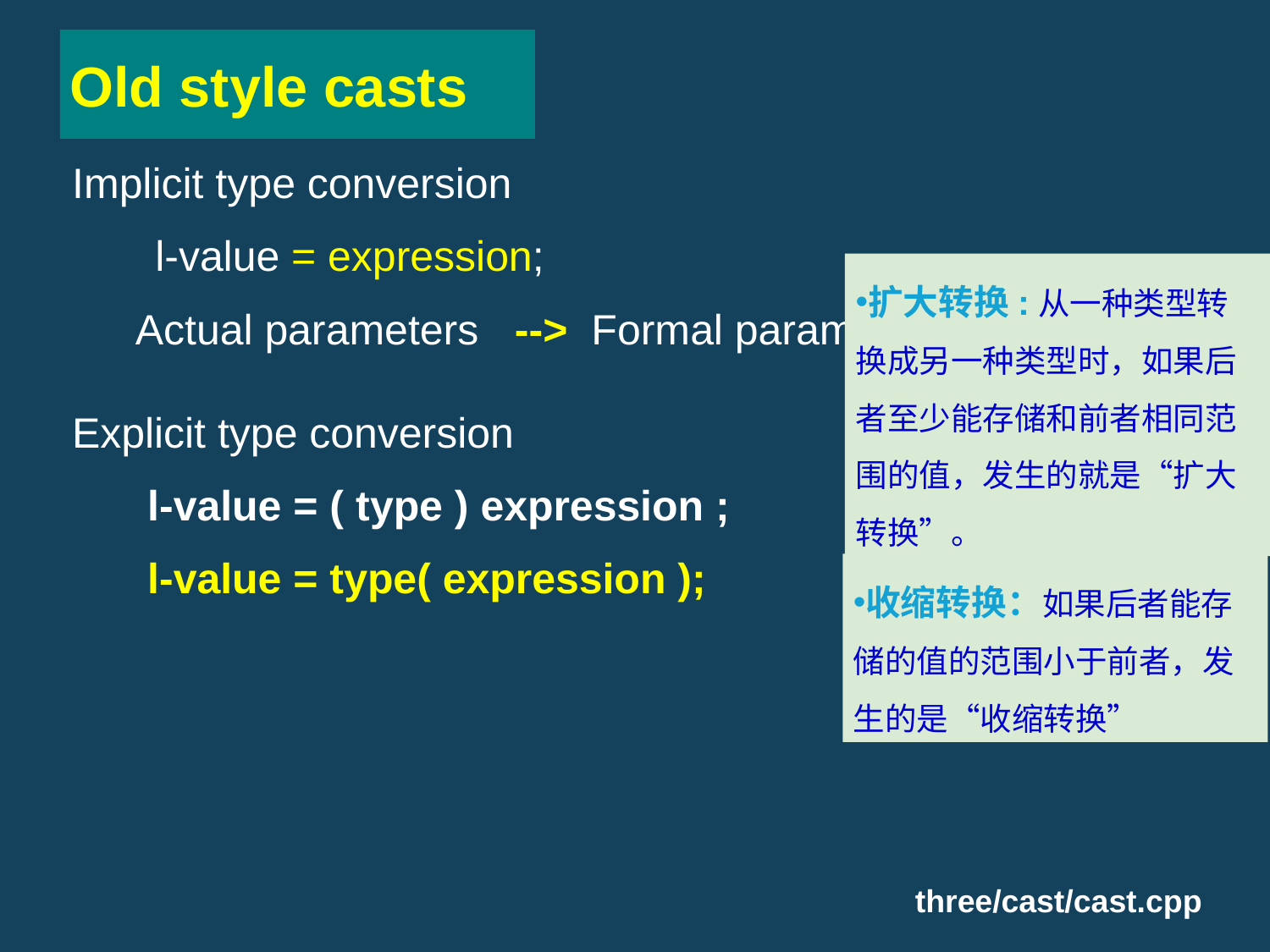

# Old style casts
Implicit type conversion
       l-value = expression;
Actual parameters   -->  Formal parameters

Explicit type conversion
 l-value = ( type ) expression ;
 l-value = type( expression );
扩大转换:从一种类型转换成另一种类型时，如果后者至少能存储和前者相同范围的值，发生的就是“扩大转换”。
收缩转换：如果后者能存储的值的范围小于前者，发生的是“收缩转换”
three/cast/cast.cpp